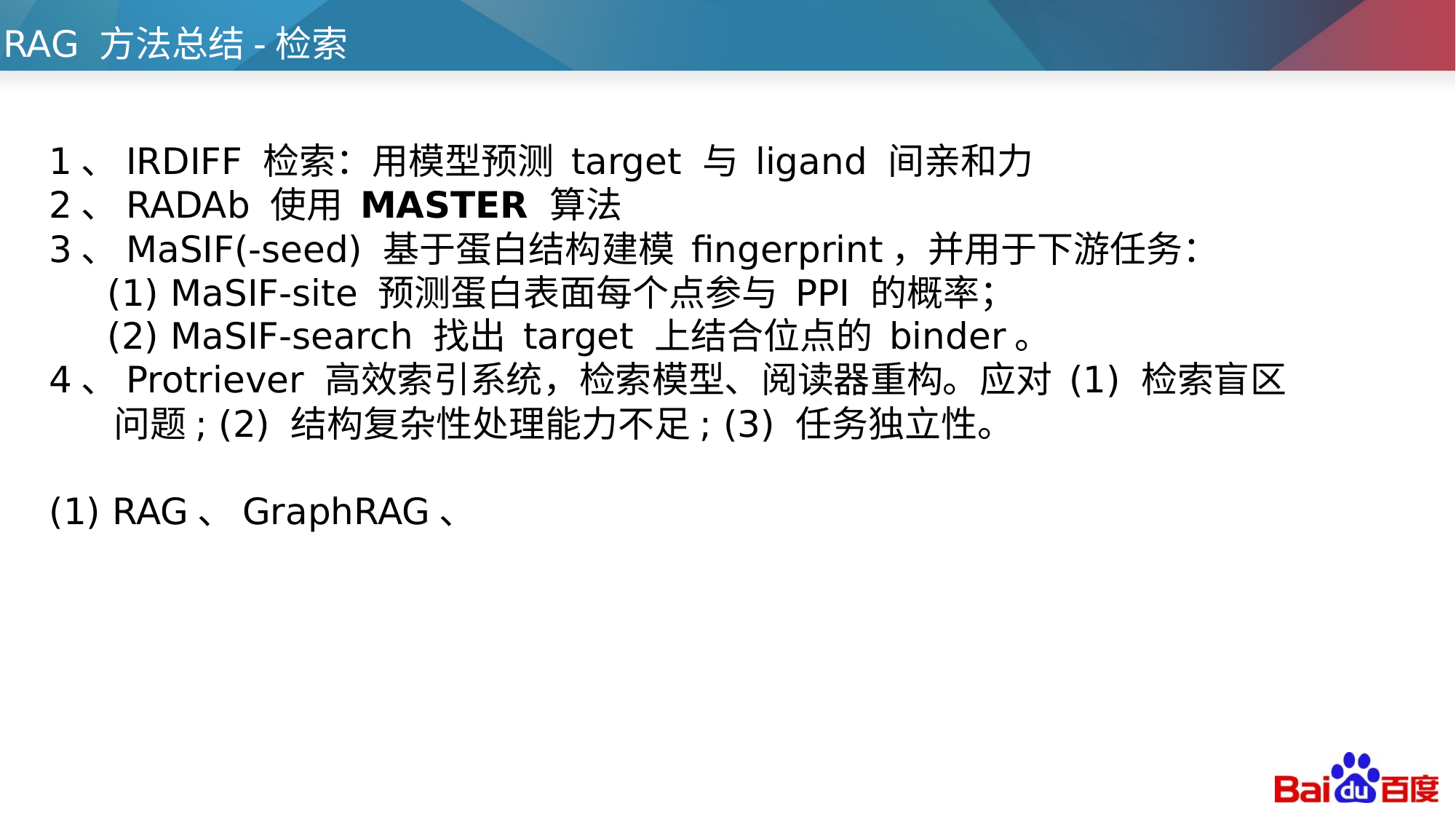

RAG 方法总结-检索
1、IRDIFF 检索：用模型预测 target 与 ligand 间亲和力
2、RADAb 使用 MASTER 算法
3、MaSIF(-seed) 基于蛋白结构建模 fingerprint，并用于下游任务：
     (1) MaSIF-site 预测蛋白表面每个点参与 PPI 的概率；
     (2) MaSIF-search 找出 target 上结合位点的 binder。
4、Protriever 高效索引系统，检索模型、阅读器重构。应对 (1) 检索盲区问题; (2) 结构复杂性处理能力不足; (3) 任务独立性。

(1) RAG、GraphRAG、